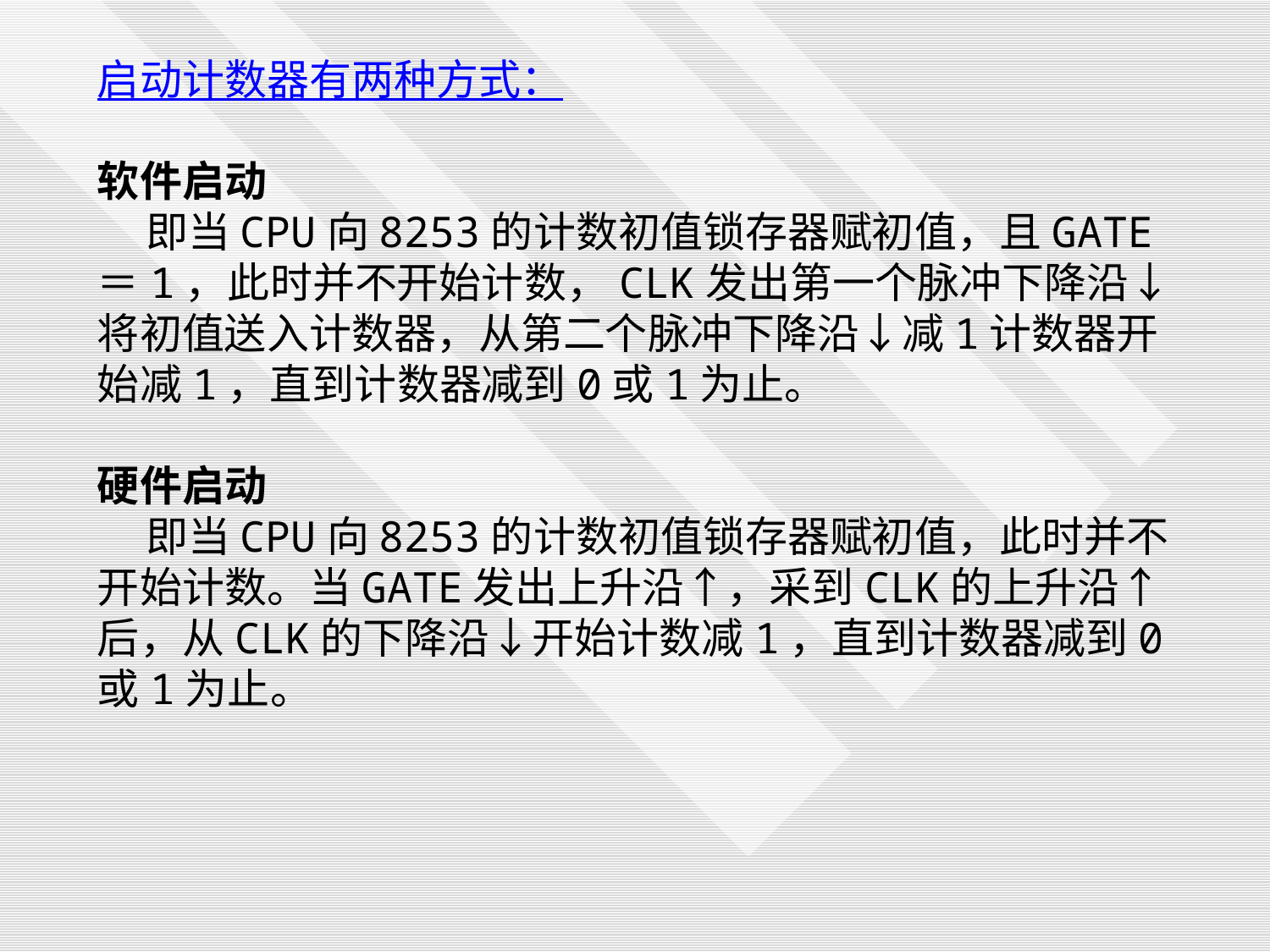

启动计数器有两种方式：

软件启动
    即当CPU向8253的计数初值锁存器赋初值，且GATE＝1，此时并不开始计数，CLK发出第一个脉冲下降沿↓将初值送入计数器，从第二个脉冲下降沿↓减1计数器开始减1，直到计数器减到0或1为止。

硬件启动
    即当CPU向8253的计数初值锁存器赋初值，此时并不开始计数。当GATE发出上升沿↑，采到CLK的上升沿↑后，从CLK的下降沿↓开始计数减1，直到计数器减到0或1为止。